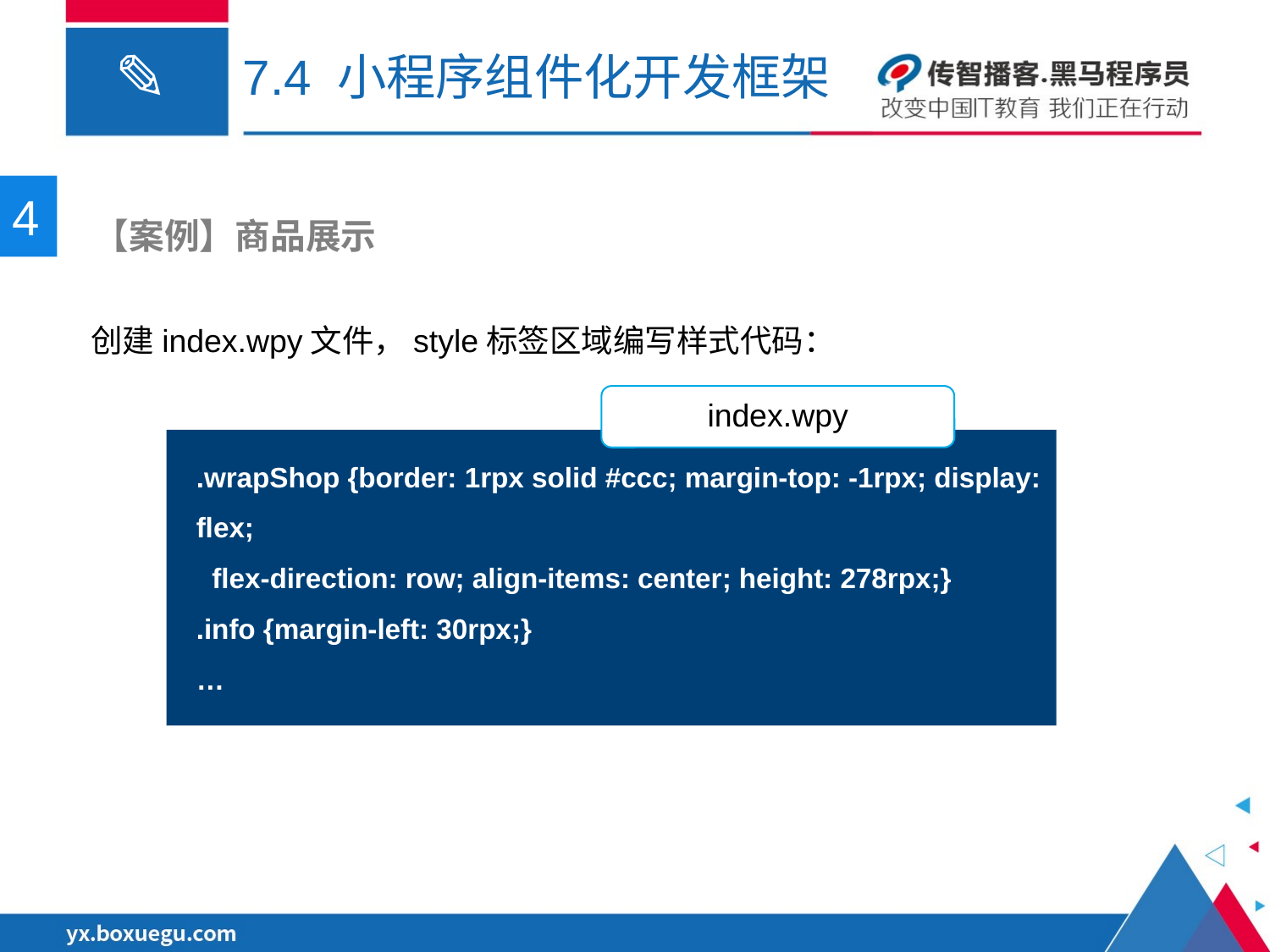

# 7.4 小程序组件化开发框架

4
  【案例】商品展示
创建index.wpy文件，style标签区域编写样式代码：
index.wpy

.wrapShop {border: 1rpx solid #ccc; margin-top: -1rpx; display: flex;
  flex-direction: row; align-items: center; height: 278rpx;}
.info {margin-left: 30rpx;}
…